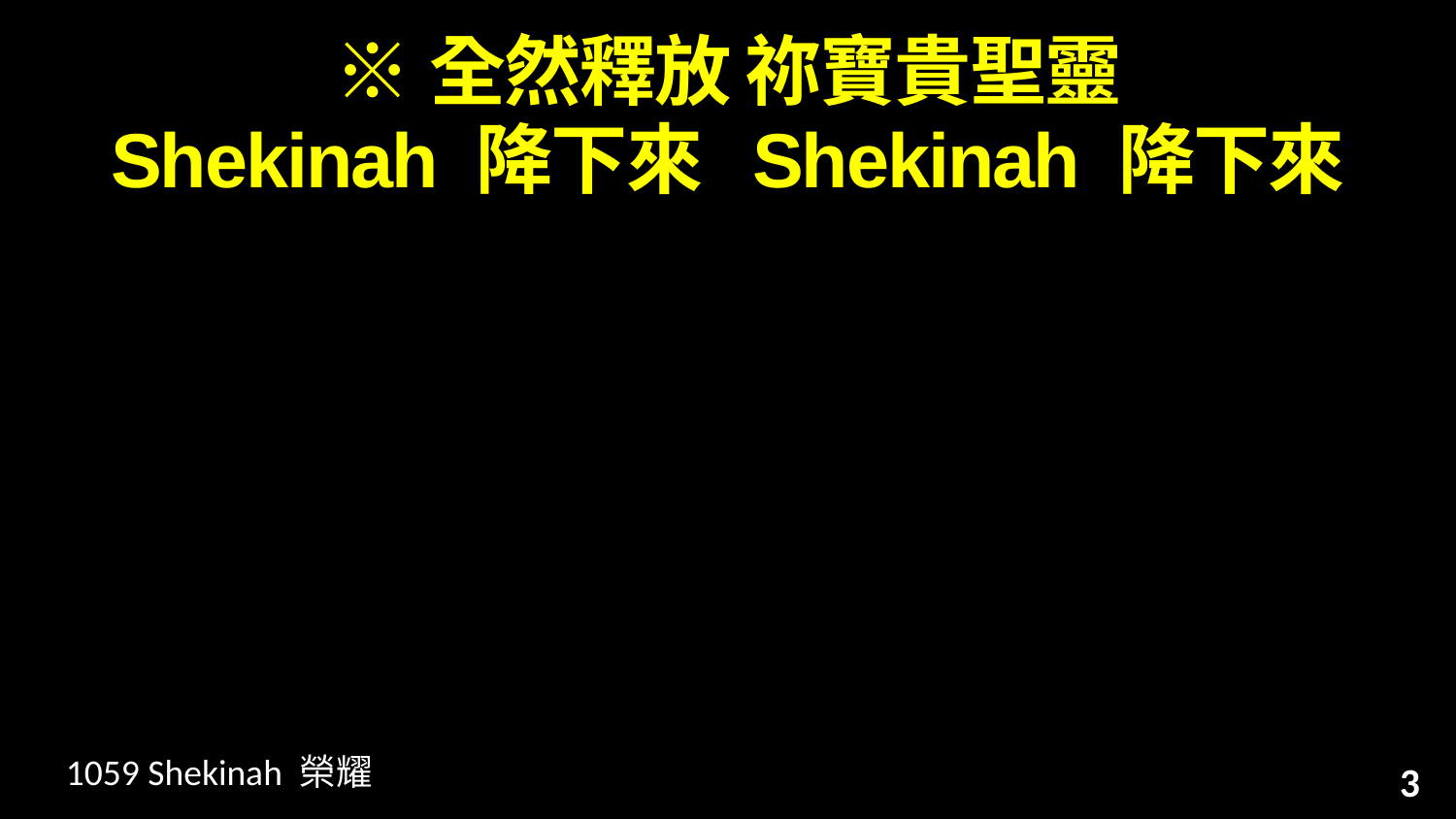

# ※全然釋放 祢寶貴聖靈 Shekinah 降下來  Shekinah 降下來
1059 Shekinah 榮耀
3